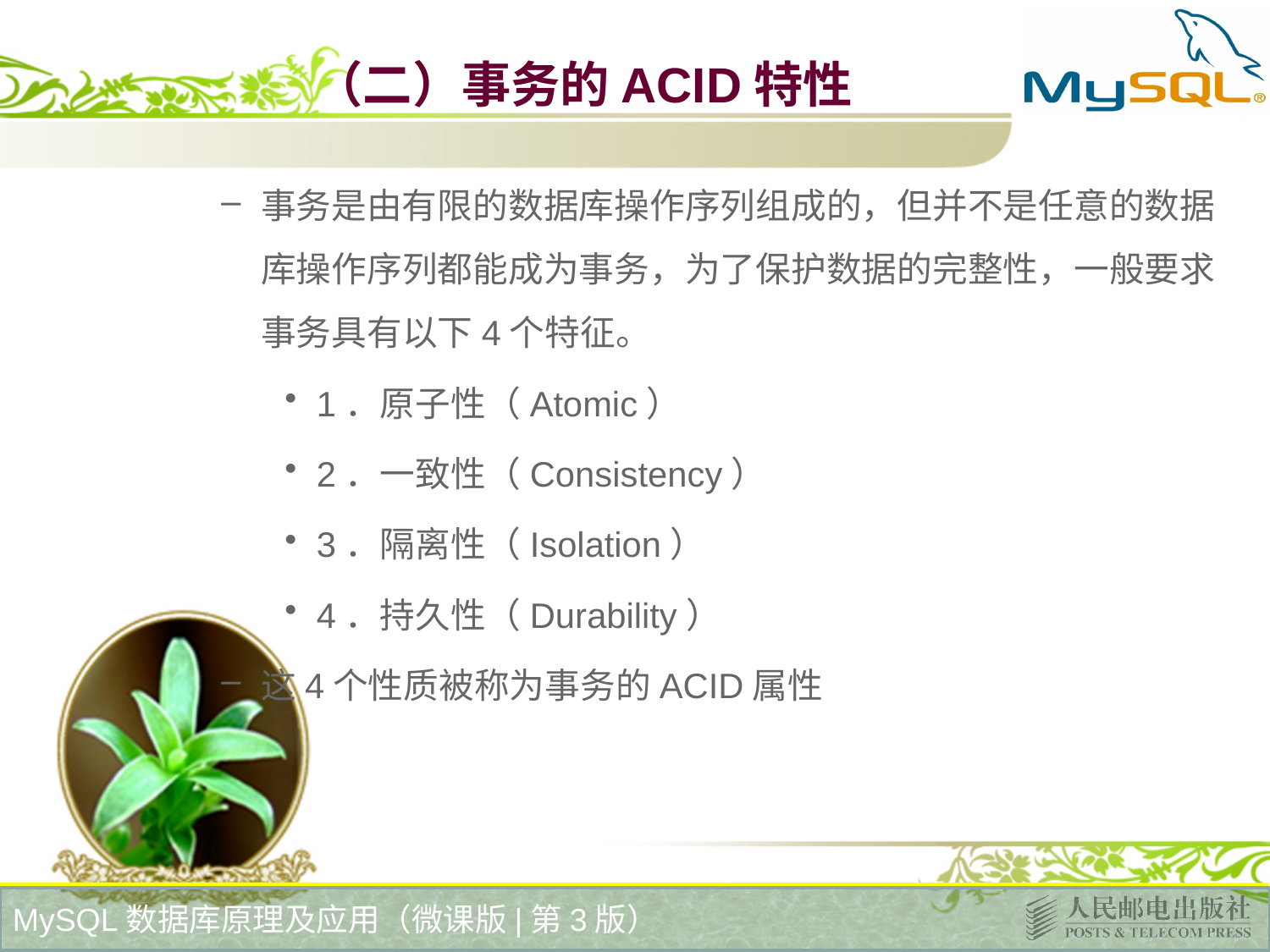

# （二）事务的ACID特性
事务是由有限的数据库操作序列组成的，但并不是任意的数据库操作序列都能成为事务，为了保护数据的完整性，一般要求事务具有以下4个特征。
1．原子性（Atomic）
2．一致性（Consistency）
3．隔离性（Isolation）
4．持久性（Durability）
这4个性质被称为事务的ACID属性